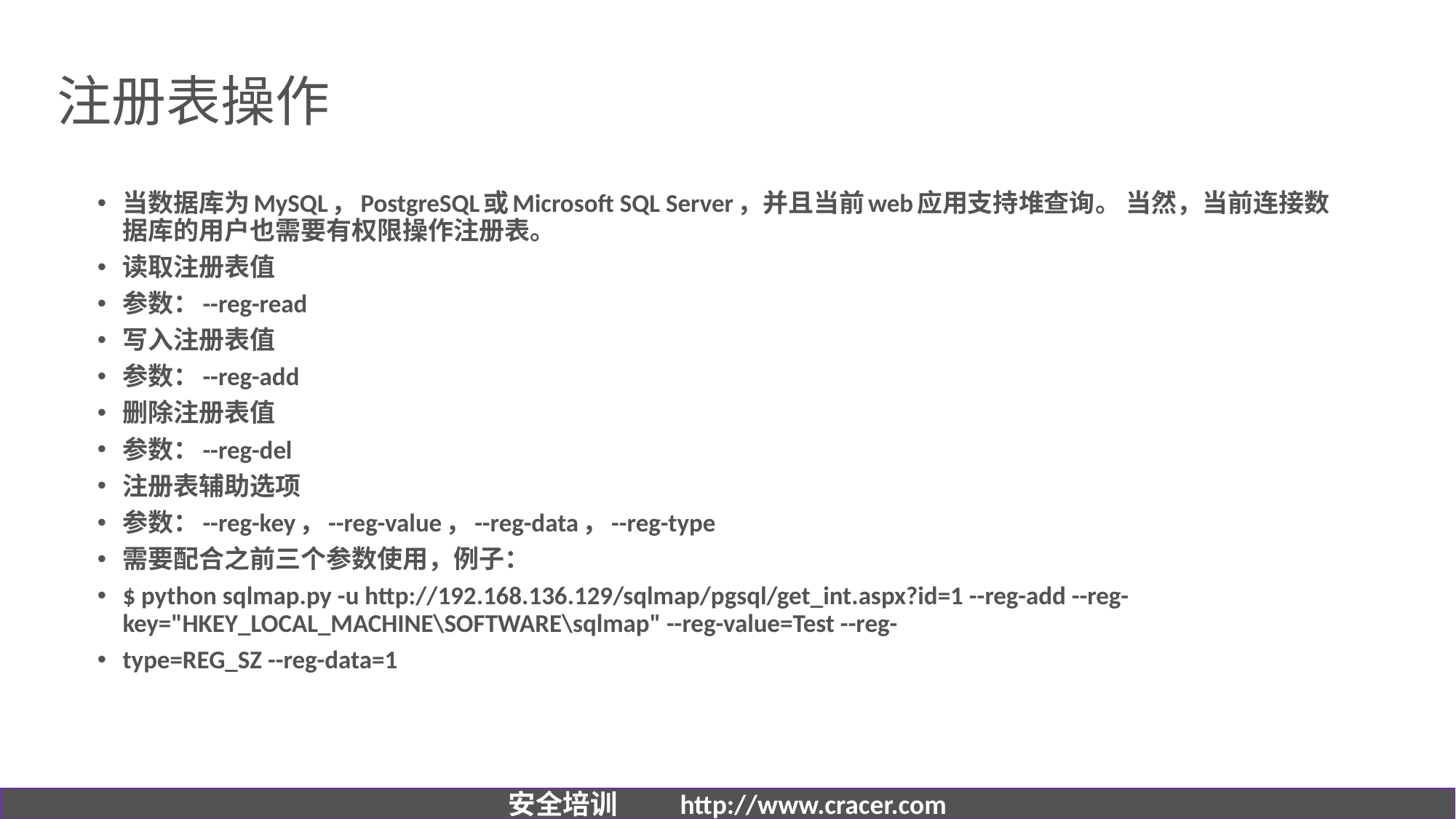

# 注册表操作
当数据库为MySQL，PostgreSQL或Microsoft SQL Server，并且当前web应用支持堆查询。 当然，当前连接数据库的用户也需要有权限操作注册表。
读取注册表值
参数：--reg-read
写入注册表值
参数：--reg-add
删除注册表值
参数：--reg-del
注册表辅助选项
参数：--reg-key，--reg-value，--reg-data，--reg-type
需要配合之前三个参数使用，例子：
$ python sqlmap.py -u http://192.168.136.129/sqlmap/pgsql/get_int.aspx?id=1 --reg-add --reg-key="HKEY_LOCAL_MACHINE\SOFTWARE\sqlmap" --reg-value=Test --reg-
type=REG_SZ --reg-data=1